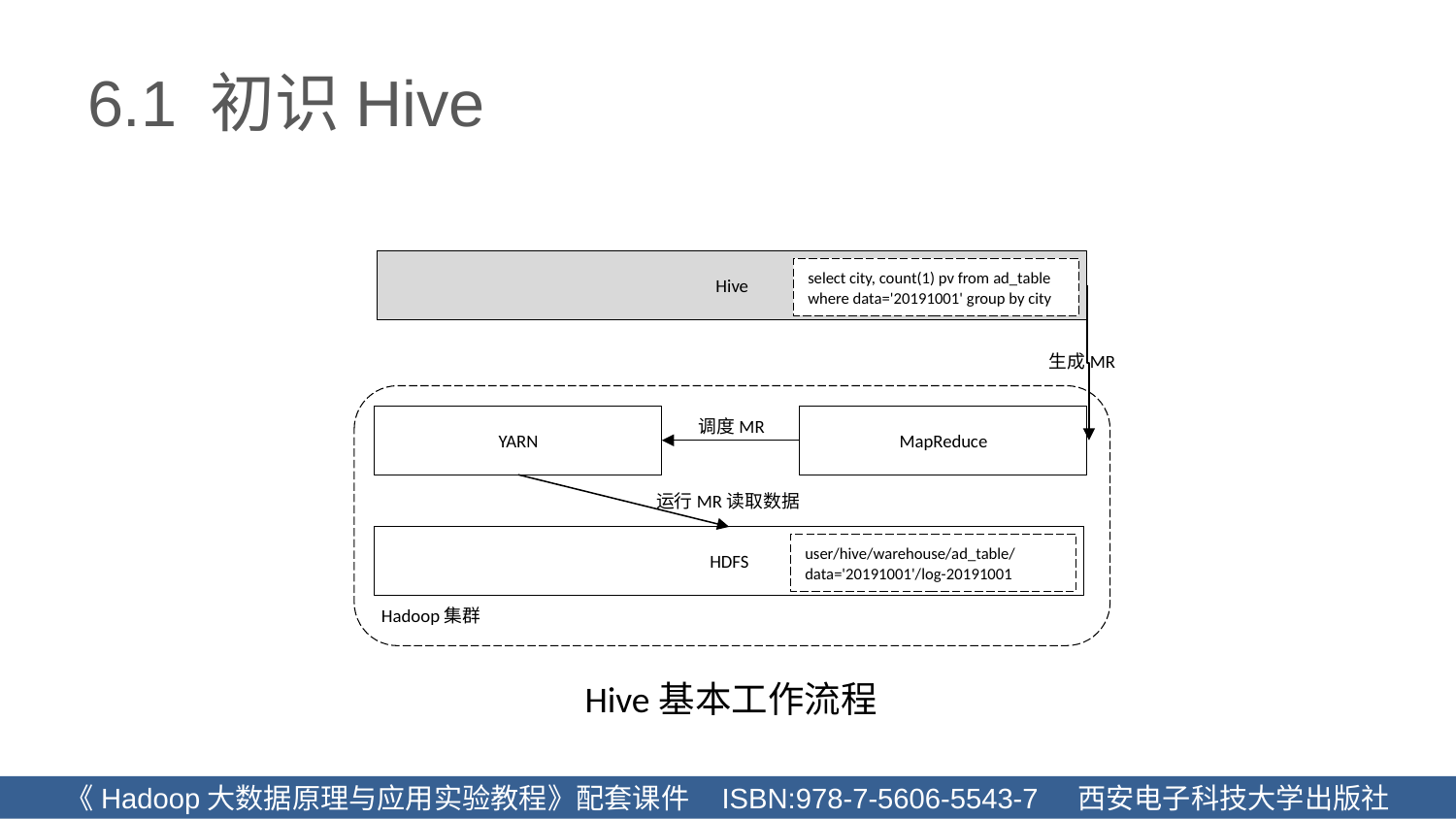

# 6.1 初识Hive

Hive
select city, count(1) pv from ad_table
where data='20191001' group by city
生成MR
Hadoop集群
YARN
MapReduce
调度MR
运行MR读取数据
HDFS
user/hive/warehouse/ad_table/data='20191001'/log-20191001
Hive基本工作流程